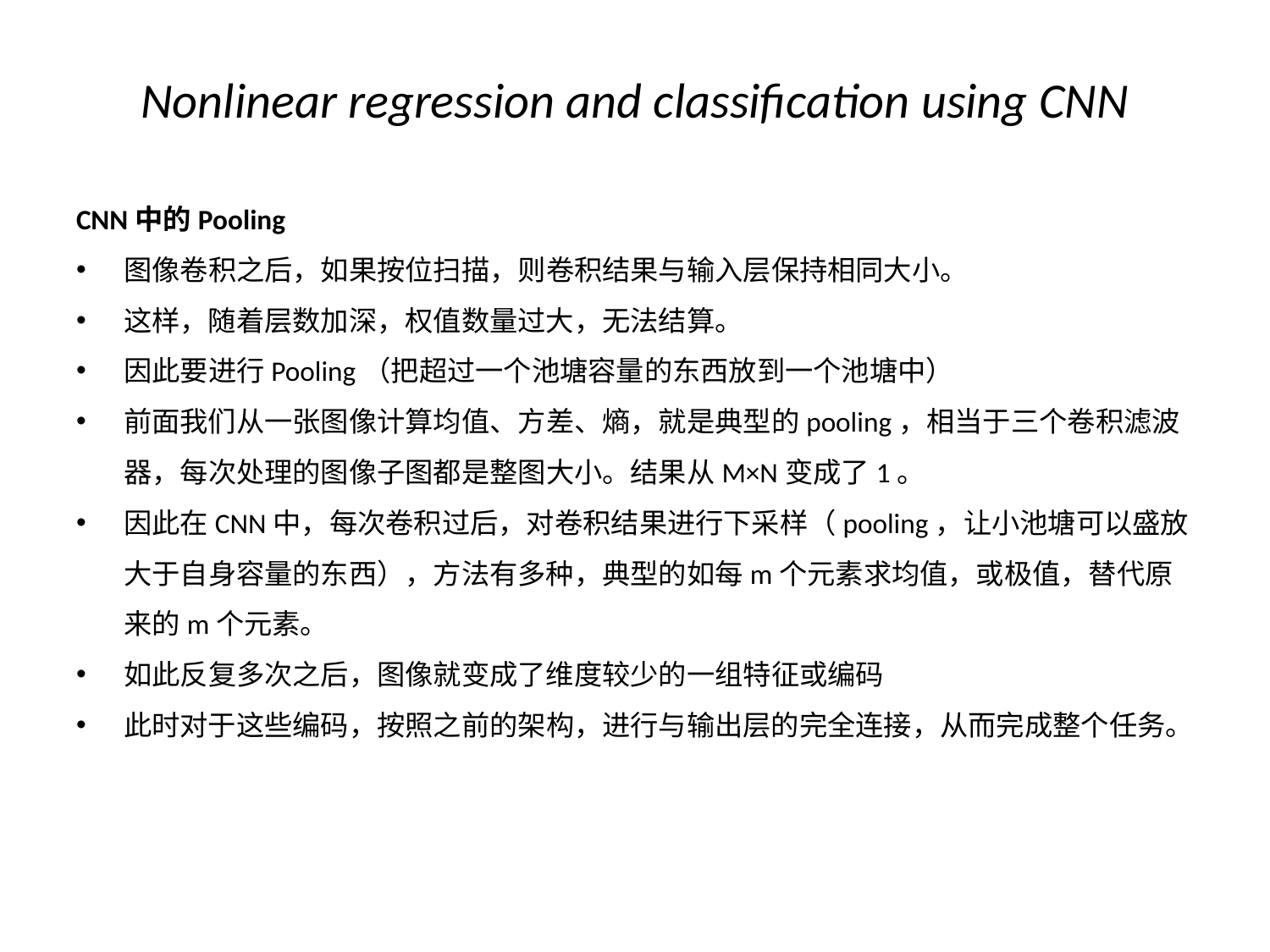

# Nonlinear regression and classification using CNN
CNN中的Pooling
图像卷积之后，如果按位扫描，则卷积结果与输入层保持相同大小。
这样，随着层数加深，权值数量过大，无法结算。
因此要进行Pooling（把超过一个池塘容量的东西放到一个池塘中）
前面我们从一张图像计算均值、方差、熵，就是典型的pooling，相当于三个卷积滤波器，每次处理的图像子图都是整图大小。结果从M×N变成了1。
因此在CNN中，每次卷积过后，对卷积结果进行下采样（pooling，让小池塘可以盛放大于自身容量的东西），方法有多种，典型的如每m个元素求均值，或极值，替代原来的m个元素。
如此反复多次之后，图像就变成了维度较少的一组特征或编码
此时对于这些编码，按照之前的架构，进行与输出层的完全连接，从而完成整个任务。